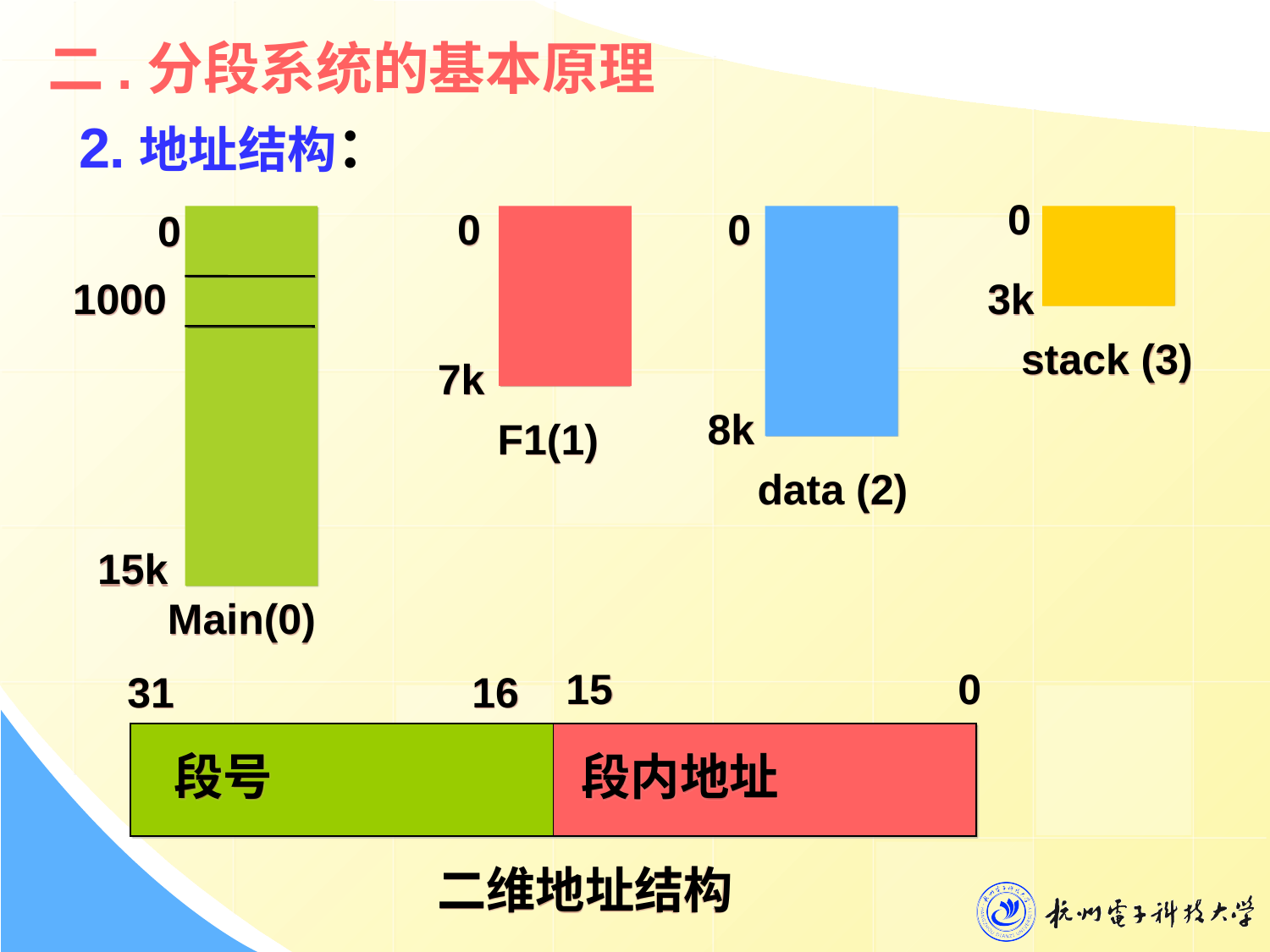

二.分段系统的基本原理
  2.地址结构：
0
0
0
0

1000
3k

stack (3)
7k
8k
F1(1)
data (2)
15k
Main(0)
15
0
31
16

段号
段内地址
二维地址结构